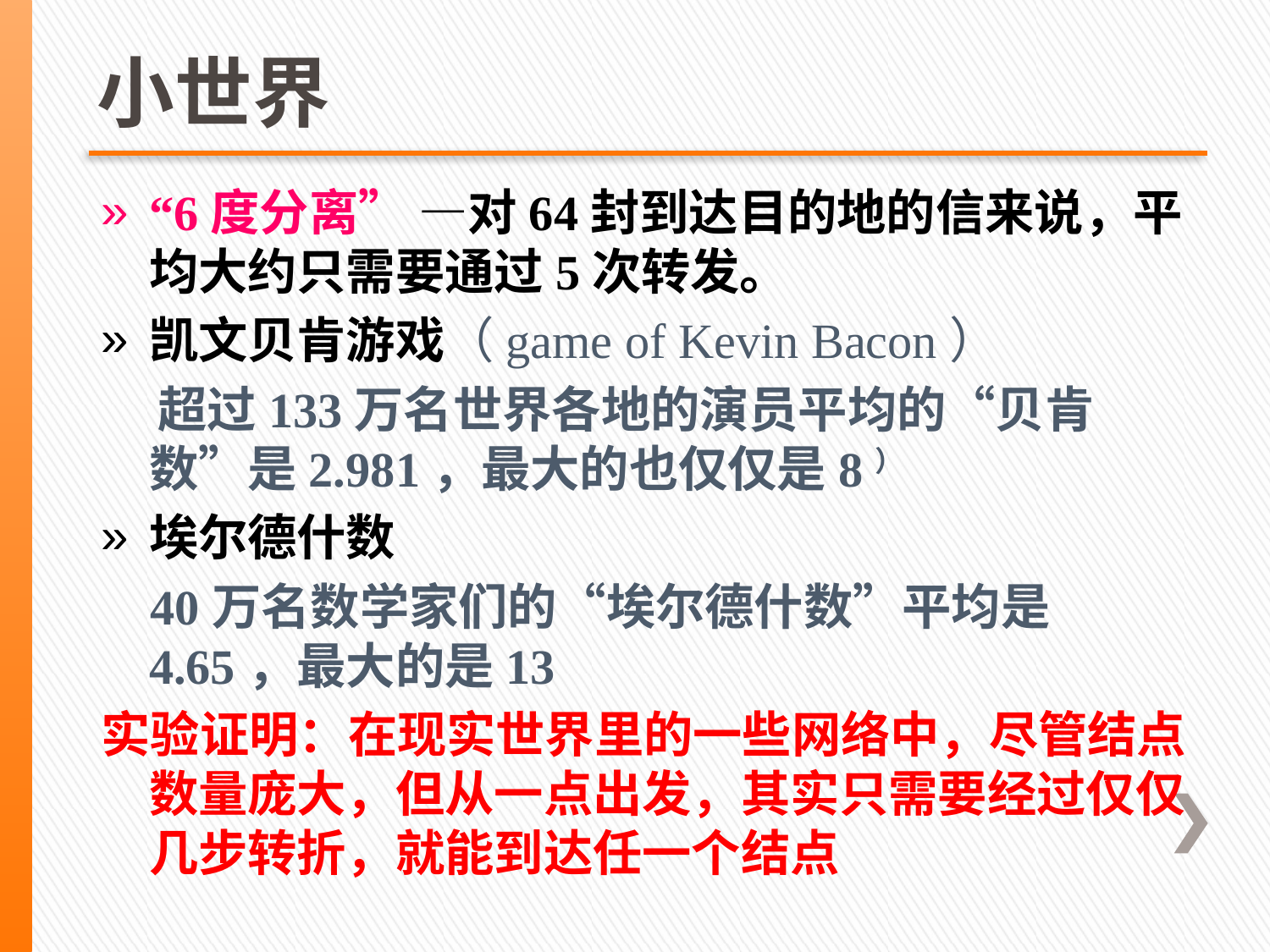

# 小世界
“6度分离” —对64封到达目的地的信来说，平均大约只需要通过5次转发。
凯文贝肯游戏（game of Kevin Bacon）
    超过133万名世界各地的演员平均的“贝肯数”是2.981，最大的也仅仅是8）
埃尔德什数
    40万名数学家们的“埃尔德什数”平均是4.65，最大的是13
实验证明：在现实世界里的一些网络中，尽管结点数量庞大，但从一点出发，其实只需要经过仅仅几步转折，就能到达任一个结点

69